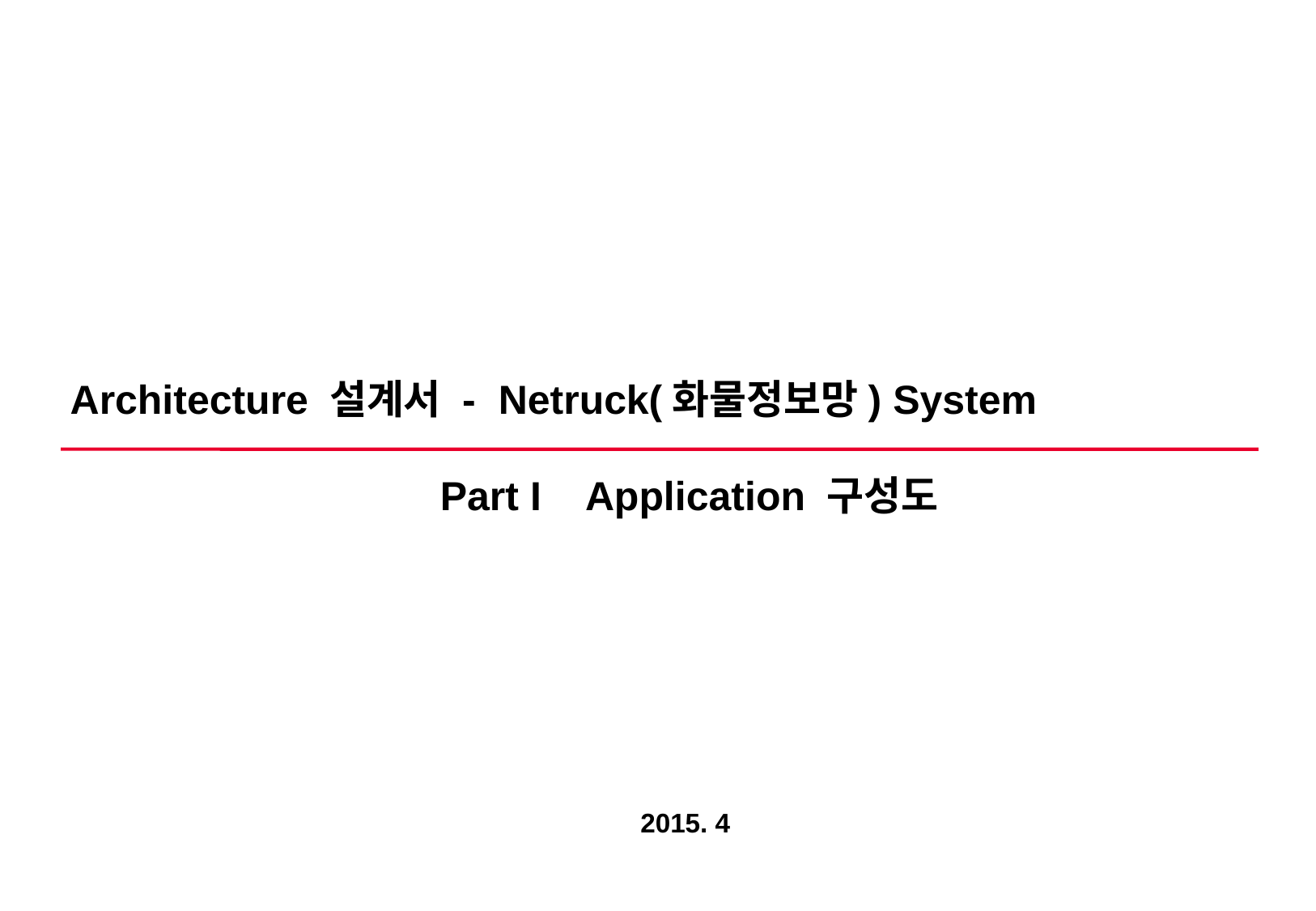

# Architecture 설계서 -  Netruck(화물정보망) System
Part I    Application 구성도
2015. 4